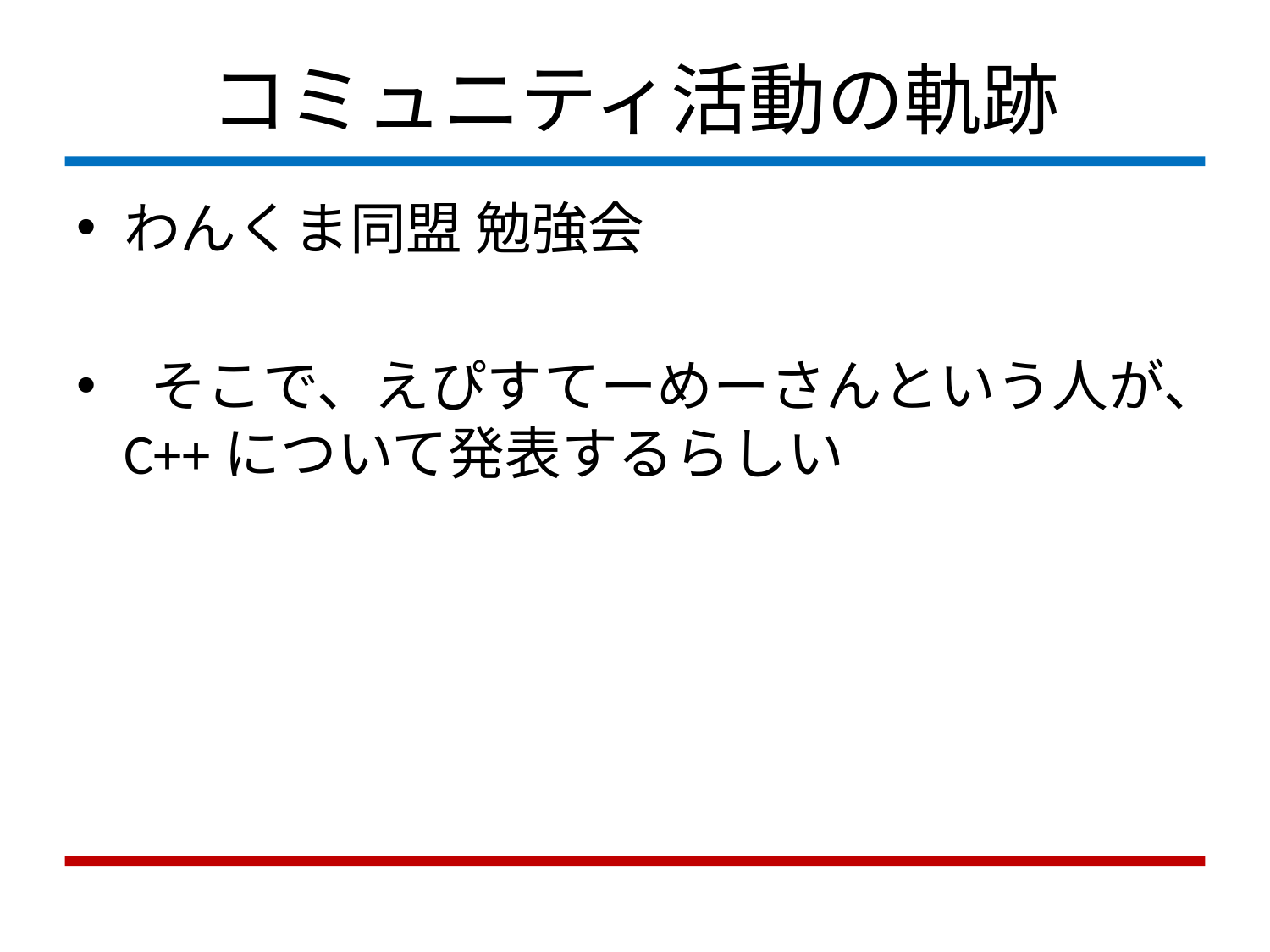

# コミュニティ活動の軌跡
わんくま同盟 勉強会

 そこで、えぴすてーめーさんという人が、C++について発表するらしい